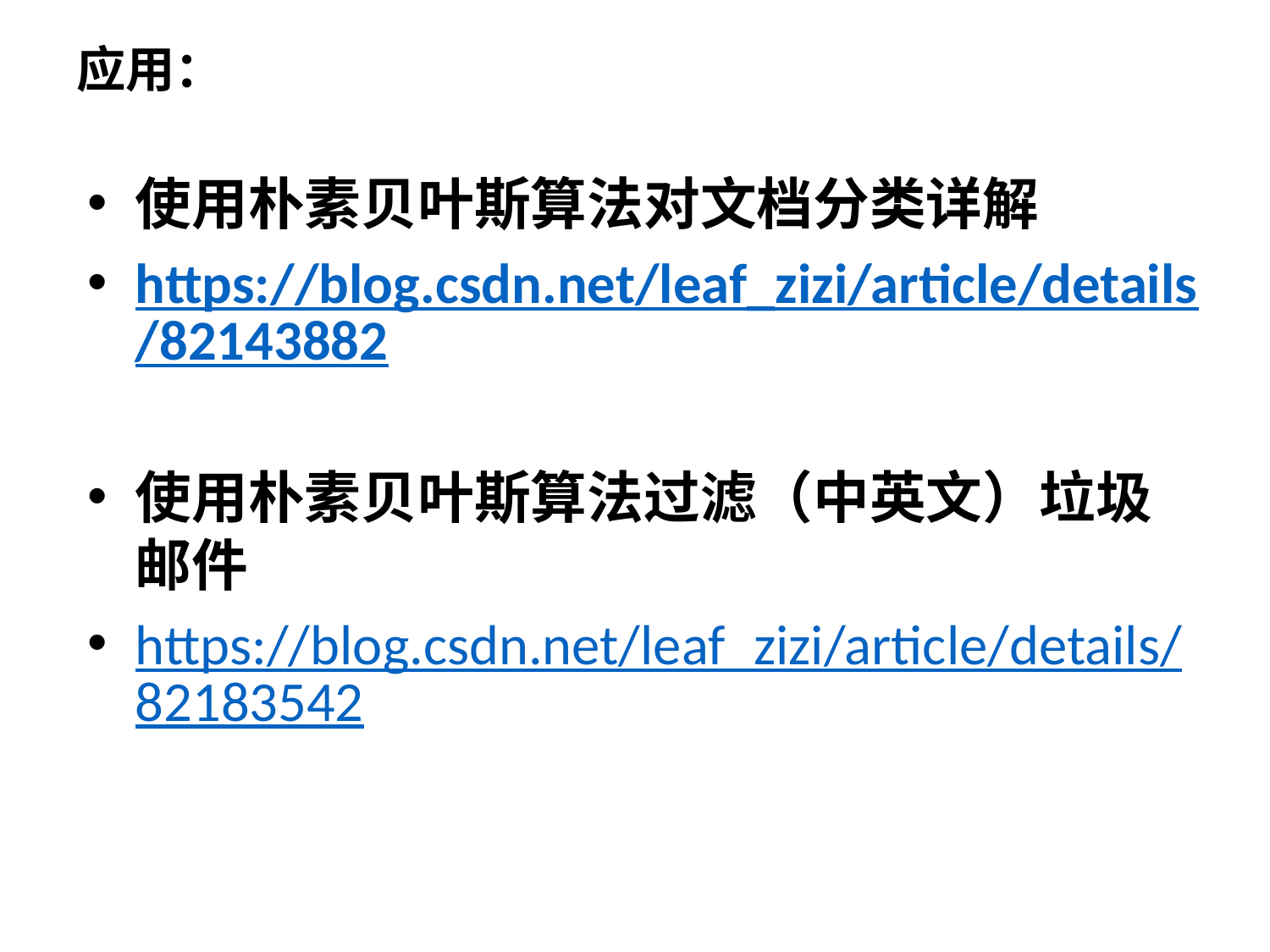

# 应用：
使用朴素贝叶斯算法对文档分类详解
https://blog.csdn.net/leaf_zizi/article/details/82143882

使用朴素贝叶斯算法过滤（中英文）垃圾邮件
https://blog.csdn.net/leaf_zizi/article/details/82183542